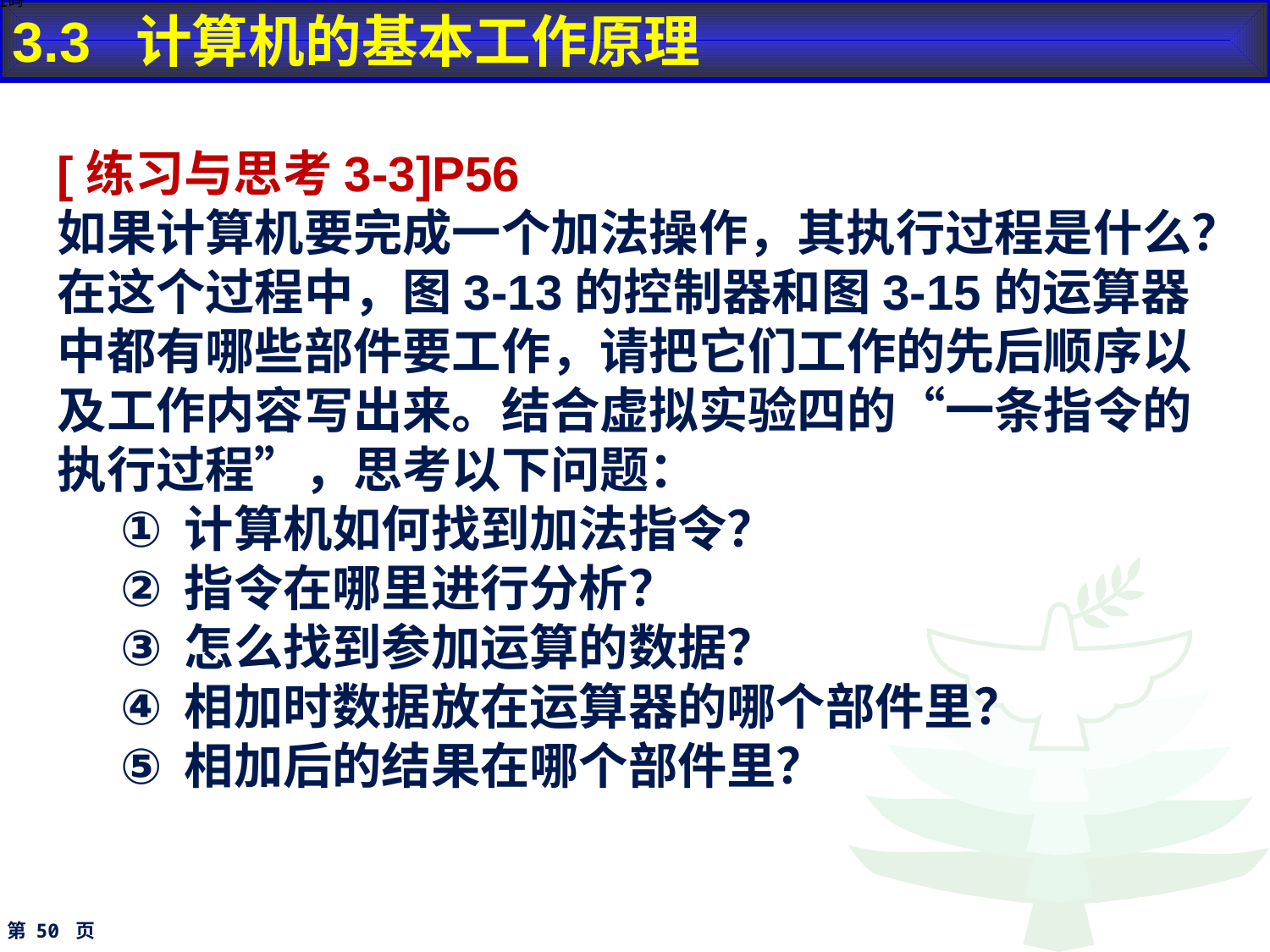

3.3  计算机的基本工作原理

地址码
[练习与思考3-3]P56
如果计算机要完成一个加法操作，其执行过程是什么？在这个过程中，图3-13的控制器和图3-15的运算器中都有哪些部件要工作，请把它们工作的先后顺序以及工作内容写出来。结合虚拟实验四的“一条指令的执行过程”，思考以下问题：
计算机如何找到加法指令？
指令在哪里进行分析？
怎么找到参加运算的数据？
相加时数据放在运算器的哪个部件里？
相加后的结果在哪个部件里？